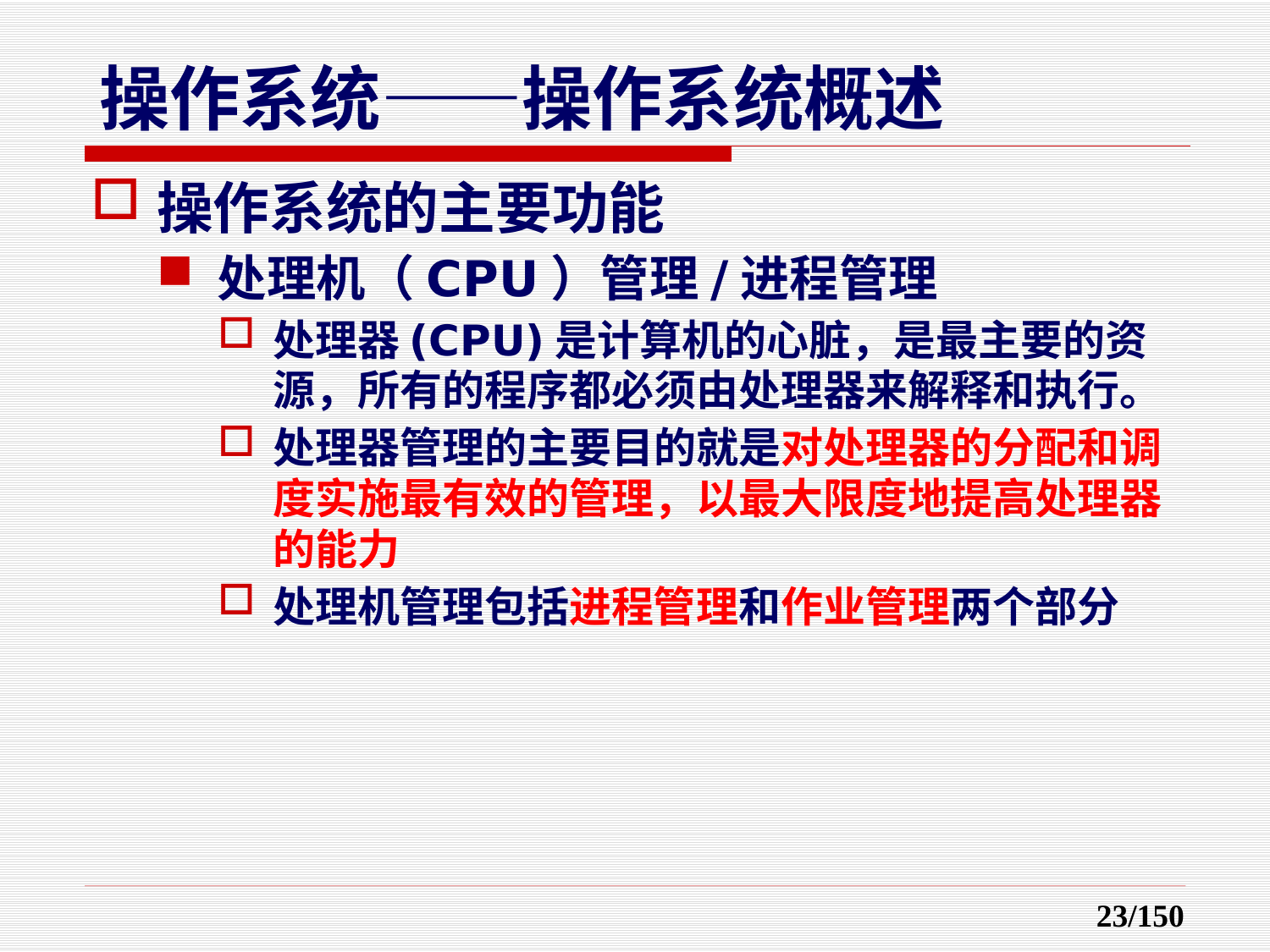

操作系统的主要功能
处理机（CPU）管理/进程管理
处理器(CPU)是计算机的心脏，是最主要的资源，所有的程序都必须由处理器来解释和执行。
处理器管理的主要目的就是对处理器的分配和调度实施最有效的管理，以最大限度地提高处理器的能力
处理机管理包括进程管理和作业管理两个部分